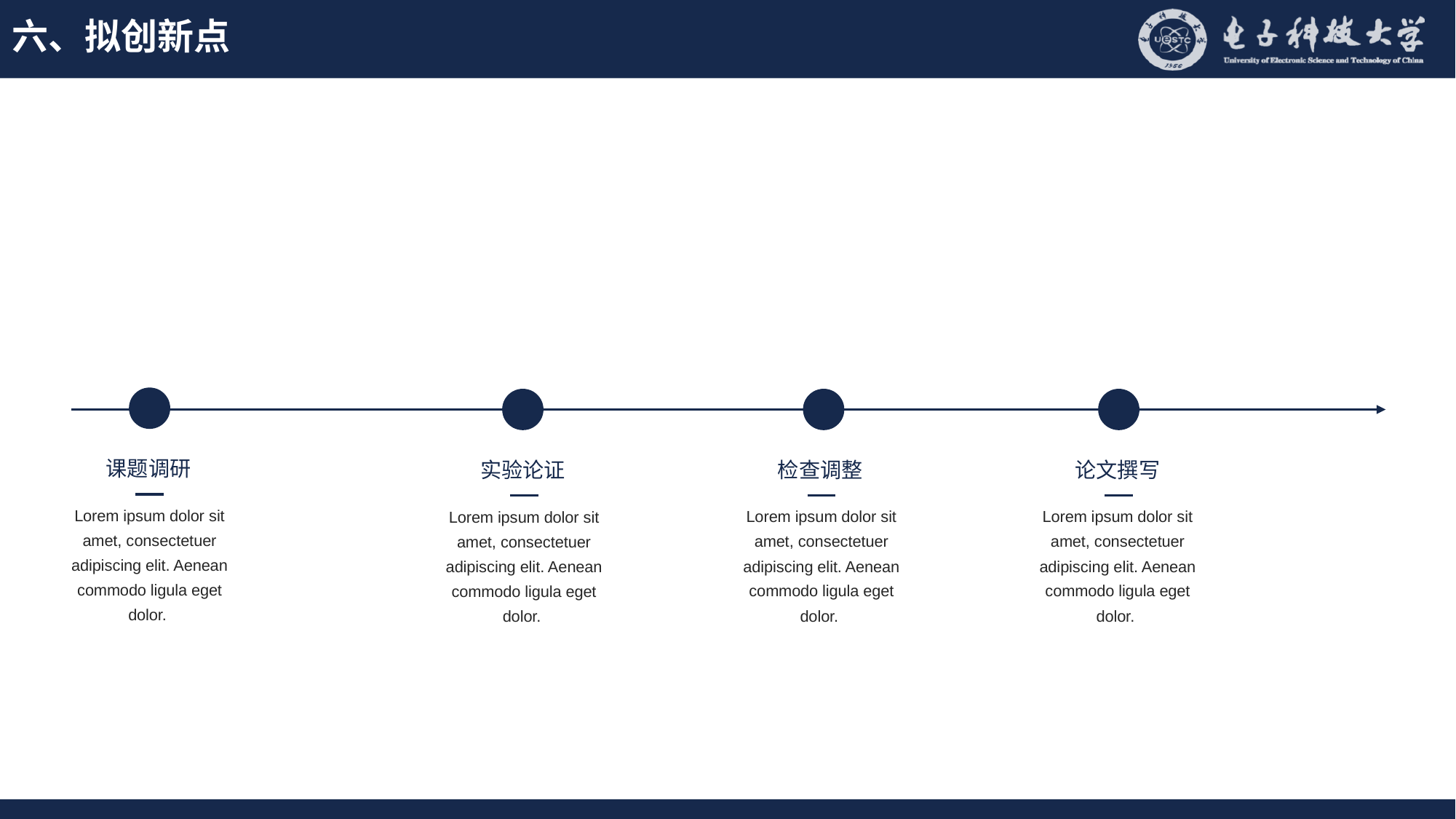

六、拟创新点

课题调研
实验论证
检查调整
论文撰写
Lorem ipsum dolor sit amet, consectetuer adipiscing elit. Aenean commodo ligula eget dolor.
Lorem ipsum dolor sit amet, consectetuer adipiscing elit. Aenean commodo ligula eget dolor.
Lorem ipsum dolor sit amet, consectetuer adipiscing elit. Aenean commodo ligula eget dolor.
Lorem ipsum dolor sit amet, consectetuer adipiscing elit. Aenean commodo ligula eget dolor.